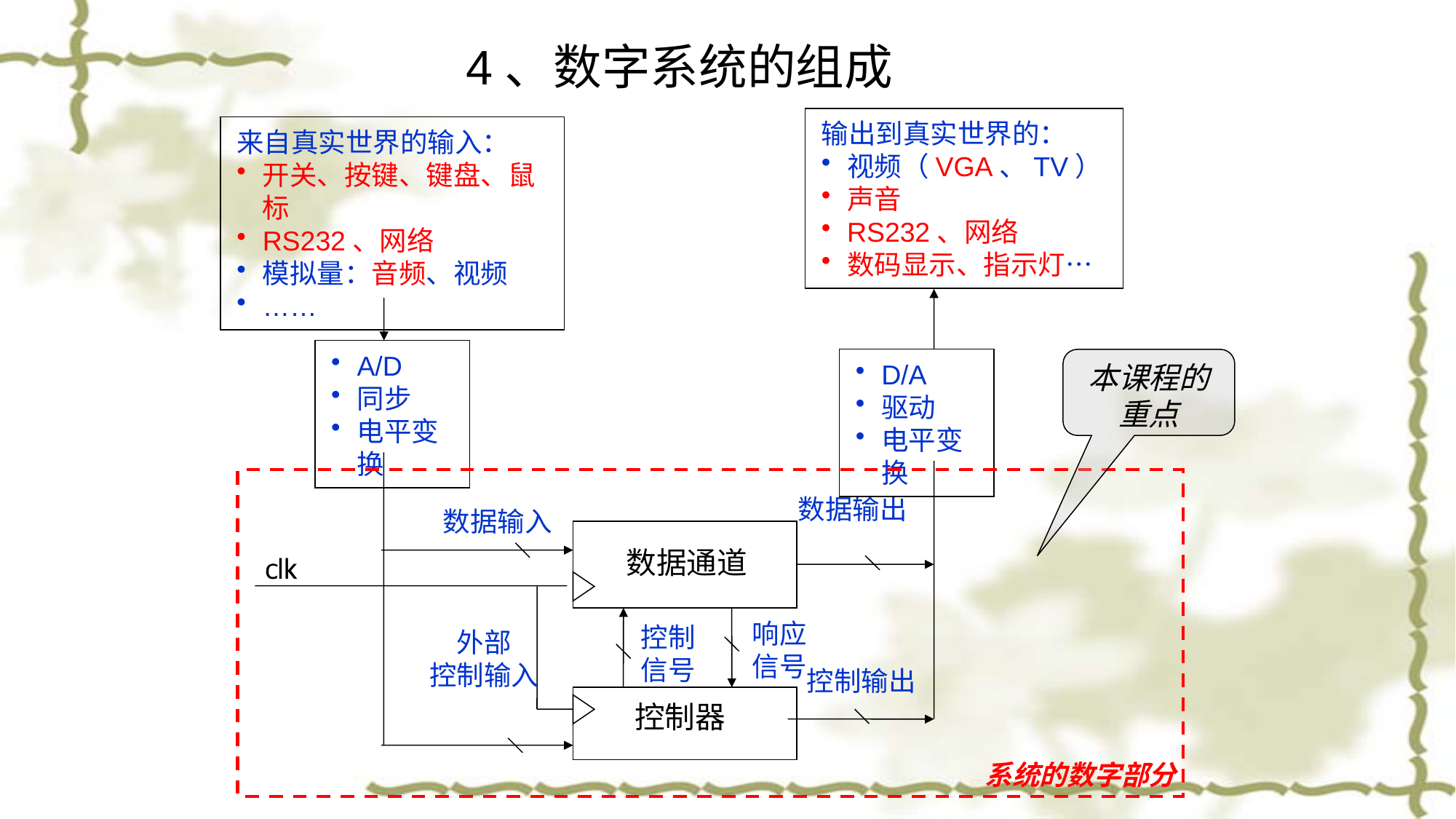

4、数字系统的组成
输出到真实世界的：
视频（VGA、TV）
声音
RS232、网络
数码显示、指示灯…
来自真实世界的输入：
开关、按键、键盘、鼠标
RS232、网络
模拟量：音频、视频
……

A/D
同步
电平变换
D/A
驱动
电平变换

数据输出

数据输入

数据通道

clk

响应
信号

控制
信号

外部
控制输入

控制输出

控制器

系统的数字部分
本课程的重点